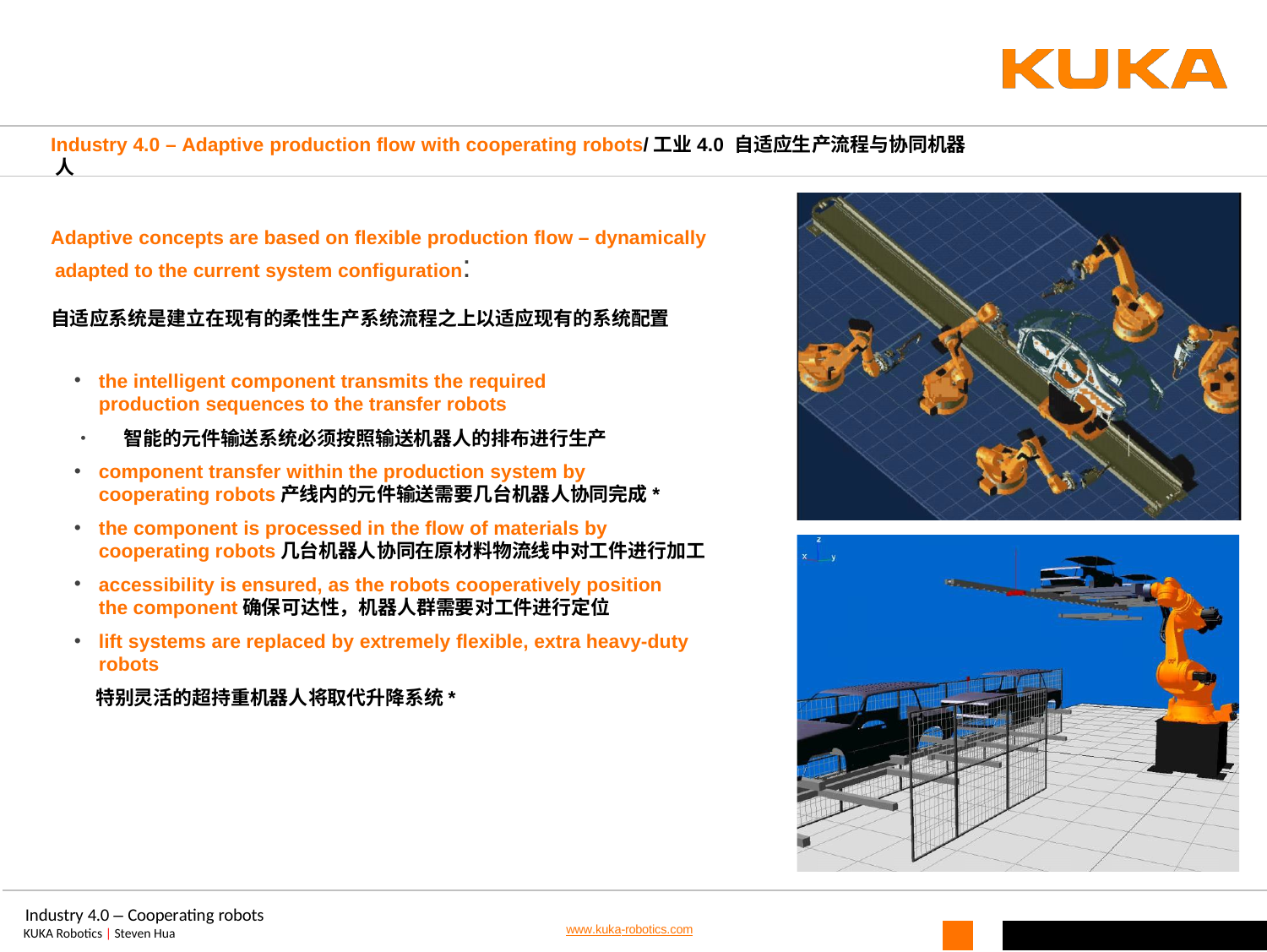

Industry 4.0 – Adaptive production flow with cooperating robots/工业4.0 自适应生产流程与协同机器人

Adaptive concepts are based on flexible production flow – dynamically adapted to the current system configuration:
自适应系统是建立在现有的柔性生产系统流程之上以适应现有的系统配置

the intelligent component transmits the required production sequences to the transfer robots
•	智能的元件输送系统必须按照输送机器人的排布进行生产
component transfer within the production system by cooperating robots产线内的元件输送需要几台机器人协同完成*
the component is processed in the flow of materials by cooperating robots几台机器人协同在原材料物流线中对工件进行加工
accessibility is ensured, as the robots cooperatively position the component确保可达性，机器人群需要对工件进行定位
lift systems are replaced by extremely flexible, extra heavy-duty robots
特别灵活的超持重机器人将取代升降系统*

Industry 4.0 – Cooperating robots
KUKA Robotics | Steven Hua
Industry 4.0 – Cooperating robots
KUKA Roboter GmbH | R-PM | Peter Klüger | 18.03.2014 | Page 11
www.kuka-robotics.com